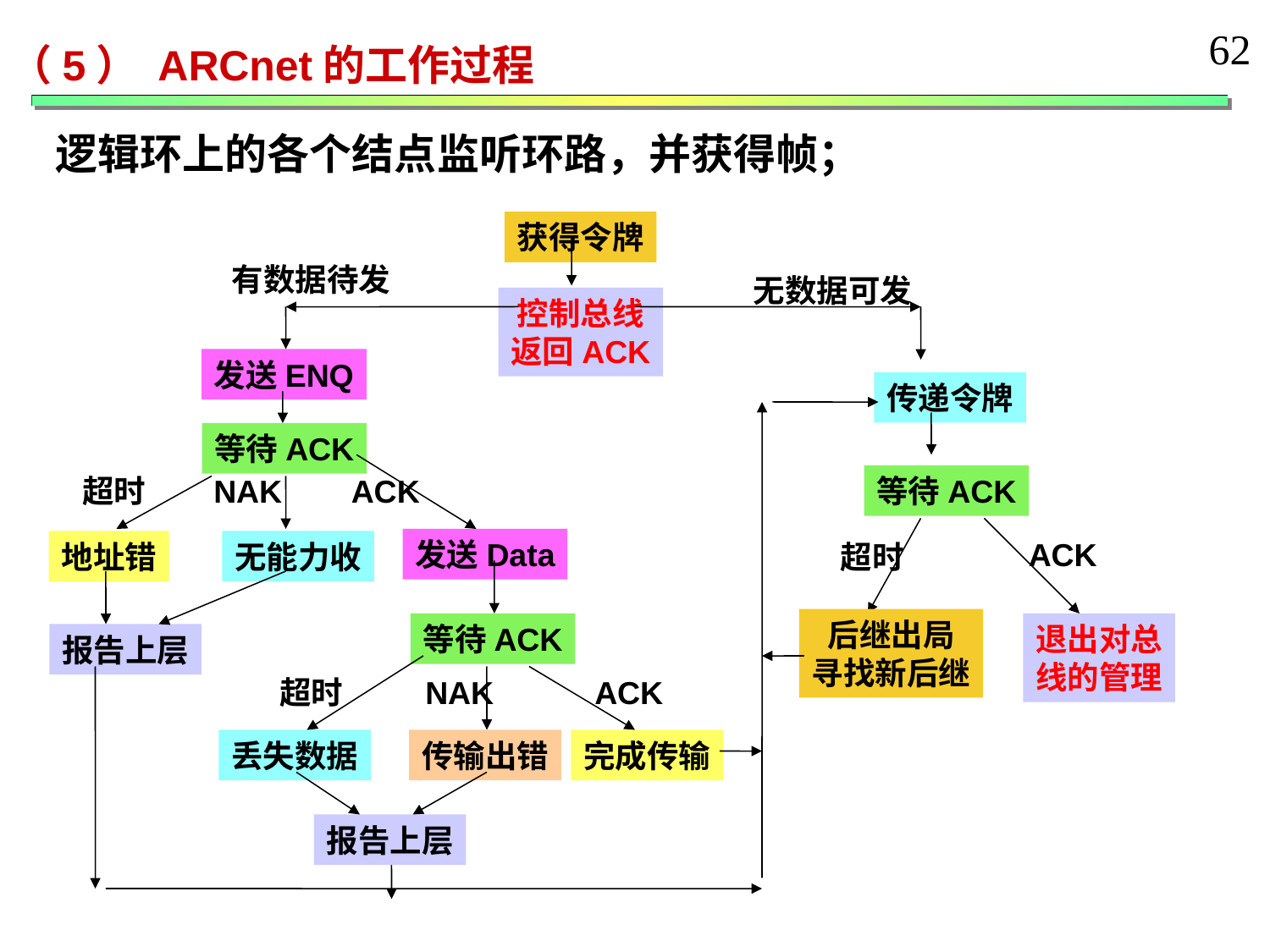

62
（5） ARCnet的工作过程

逻辑环上的各个结点监听环路，并获得帧；
获得令牌

有数据待发
无数据可发
控制总线
返回ACK

发送ENQ
传递令牌

等待ACK

超时
NAK
ACK
等待ACK

发送Data
ACK
地址错
无能力收
超时

后继出局
寻找新后继
等待ACK
退出对总
线的管理
报告上层

超时
NAK

ACK
丢失数据
传输出错
完成传输

报告上层